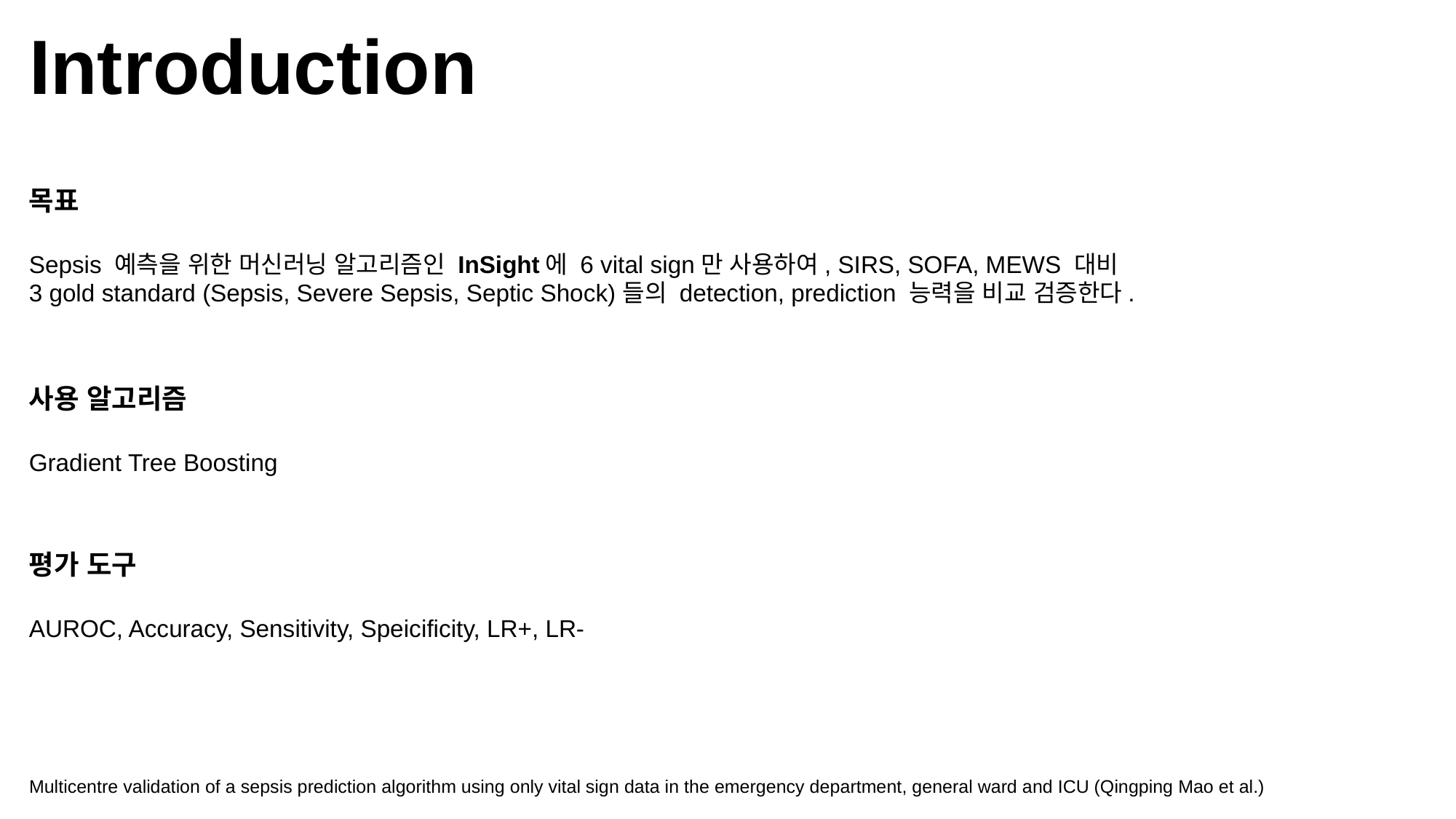

# Introduction
목표

Sepsis 예측을 위한 머신러닝 알고리즘인 InSight에 6 vital sign만 사용하여, SIRS, SOFA, MEWS 대비
3 gold standard (Sepsis, Severe Sepsis, Septic Shock)들의 detection, prediction 능력을 비교 검증한다.
사용 알고리즘

Gradient Tree Boosting
평가 도구

AUROC, Accuracy, Sensitivity, Speicificity, LR+, LR-
Multicentre validation of a sepsis prediction algorithm using only vital sign data in the emergency department, general ward and ICU (Qingping Mao et al.)